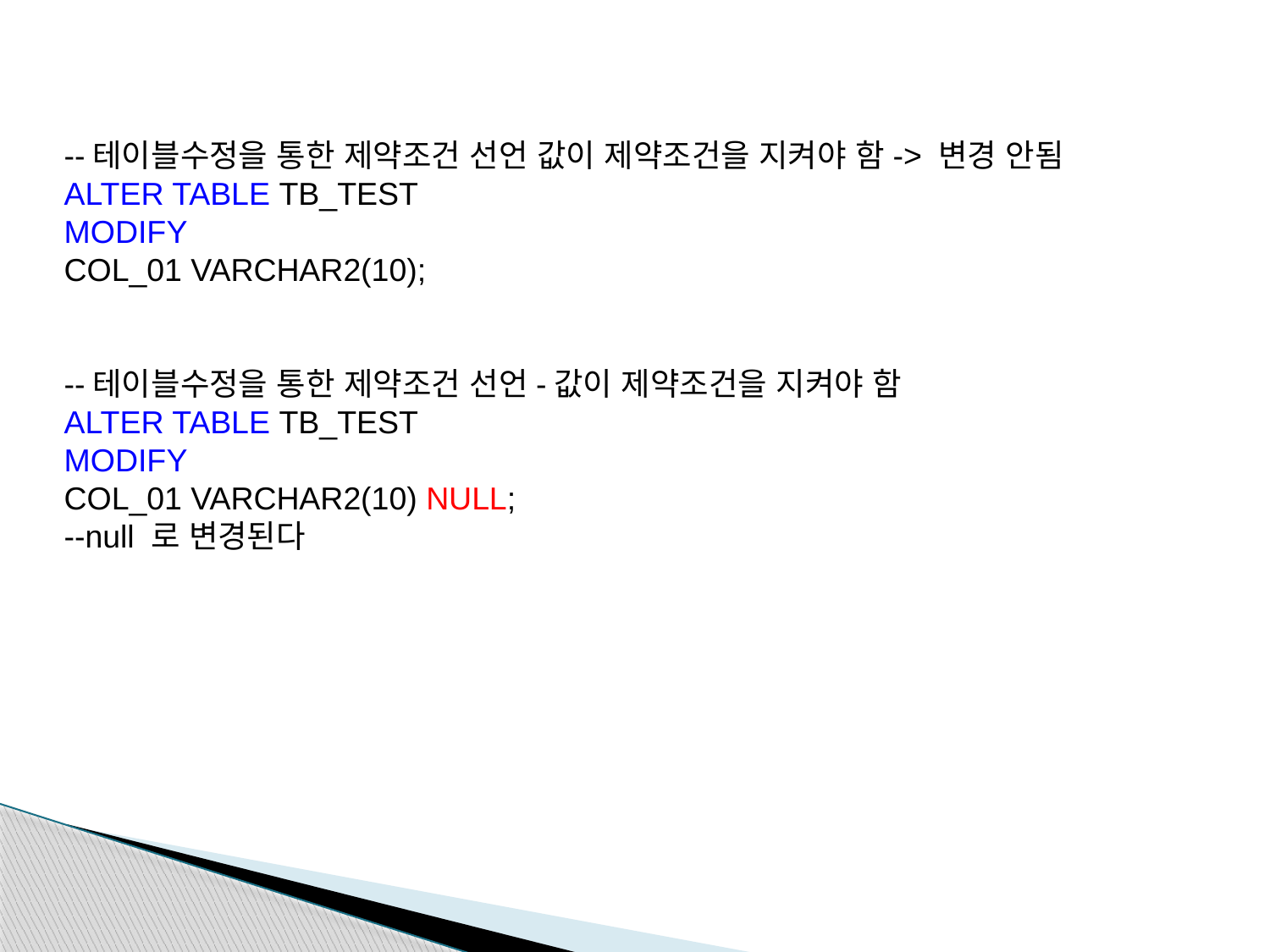

--테이블수정을 통한 제약조건 선언 값이 제약조건을 지켜야 함-> 변경 안됨
ALTER TABLE TB_TEST
MODIFY
COL_01 VARCHAR2(10);

--테이블수정을 통한 제약조건 선언-값이 제약조건을 지켜야 함
ALTER TABLE TB_TEST
MODIFY
COL_01 VARCHAR2(10) NULL;
--null 로 변경된다